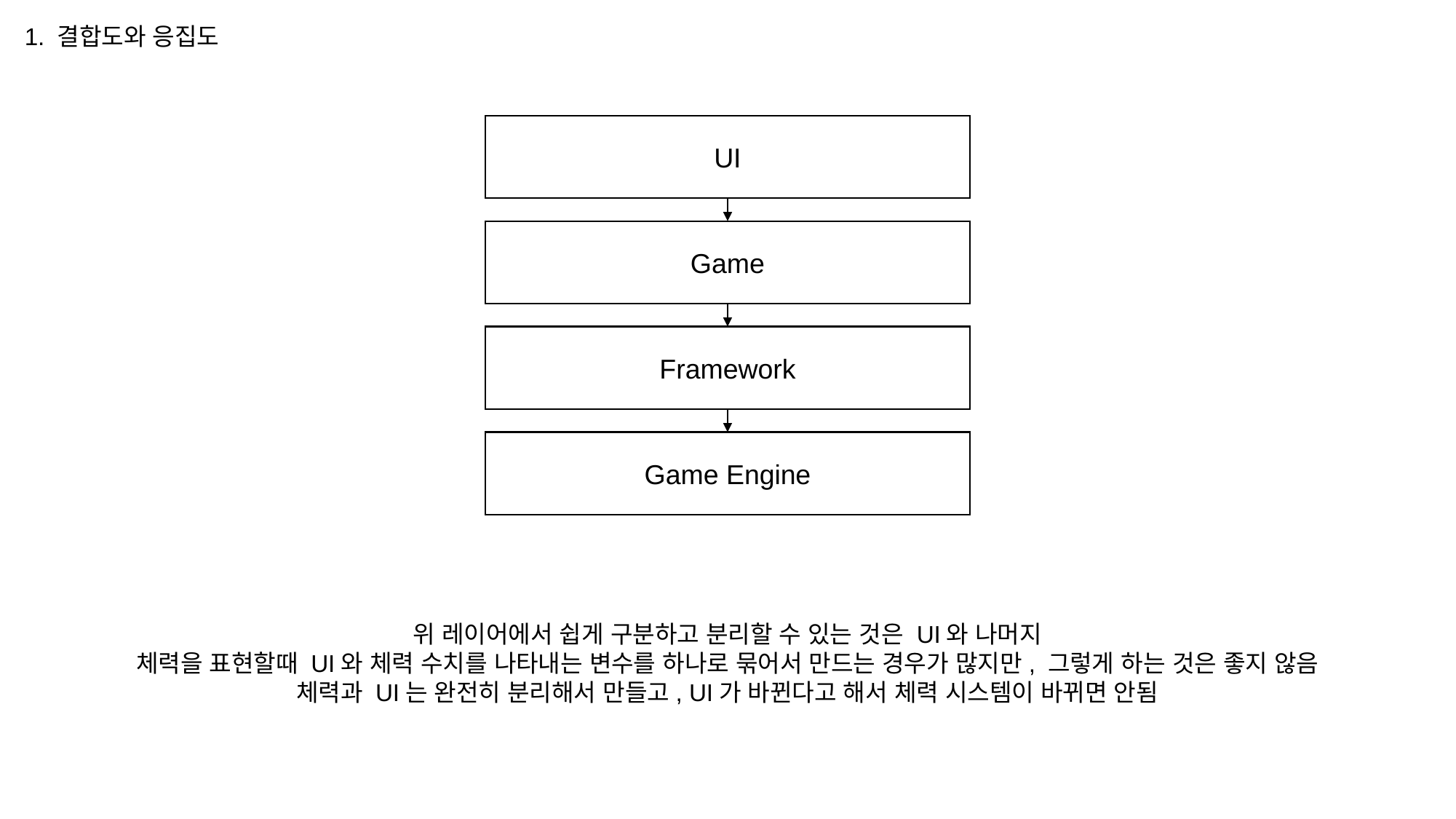

1. 결합도와 응집도
UI
Game
Framework
Game Engine
위 레이어에서 쉽게 구분하고 분리할 수 있는 것은 UI와 나머지
체력을 표현할때 UI와 체력 수치를 나타내는 변수를 하나로 묶어서 만드는 경우가 많지만, 그렇게 하는 것은 좋지 않음
체력과 UI는 완전히 분리해서 만들고, UI가 바뀐다고 해서 체력 시스템이 바뀌면 안됨